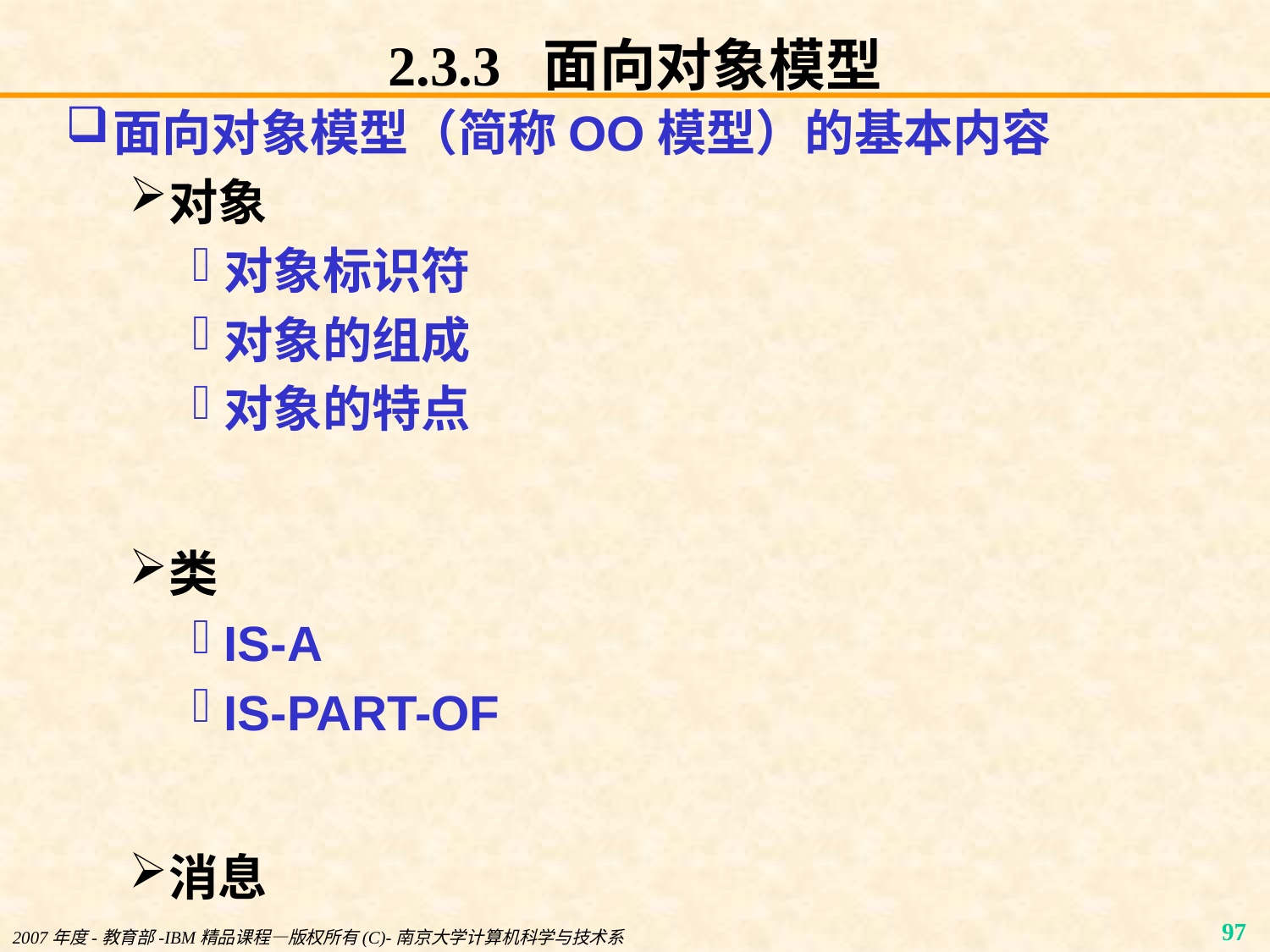

# 2.3.3  面向对象模型
面向对象模型（简称OO模型）的基本内容
对象
对象标识符
对象的组成
对象的特点

类
IS-A
IS-PART-OF

消息
97
2007年度-教育部-IBM精品课程—版权所有(C)-南京大学计算机科学与技术系